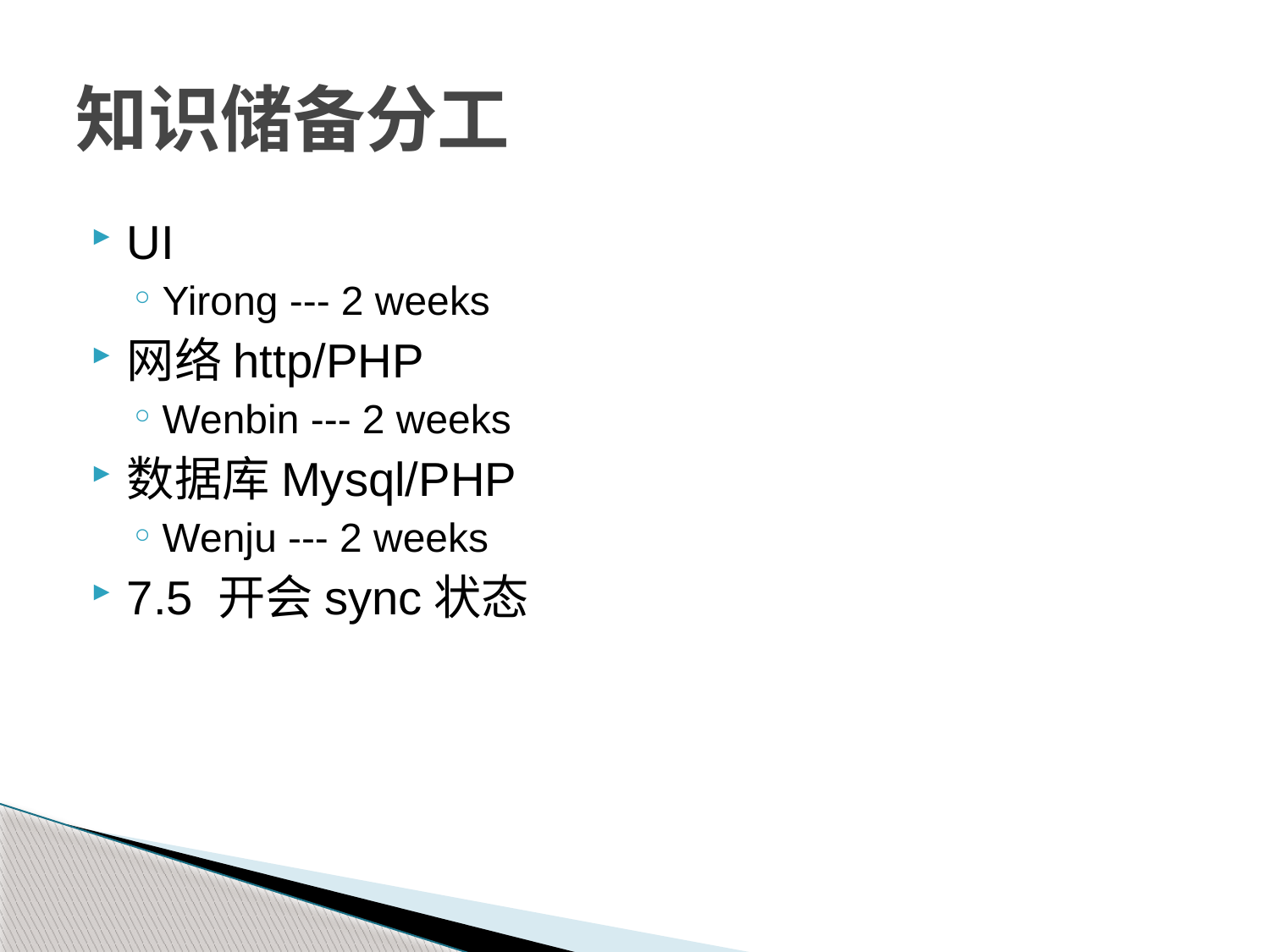

# 知识储备分工
UI
Yirong --- 2 weeks
网络http/PHP
Wenbin --- 2 weeks
数据库Mysql/PHP
Wenju --- 2 weeks
7.5 开会sync状态